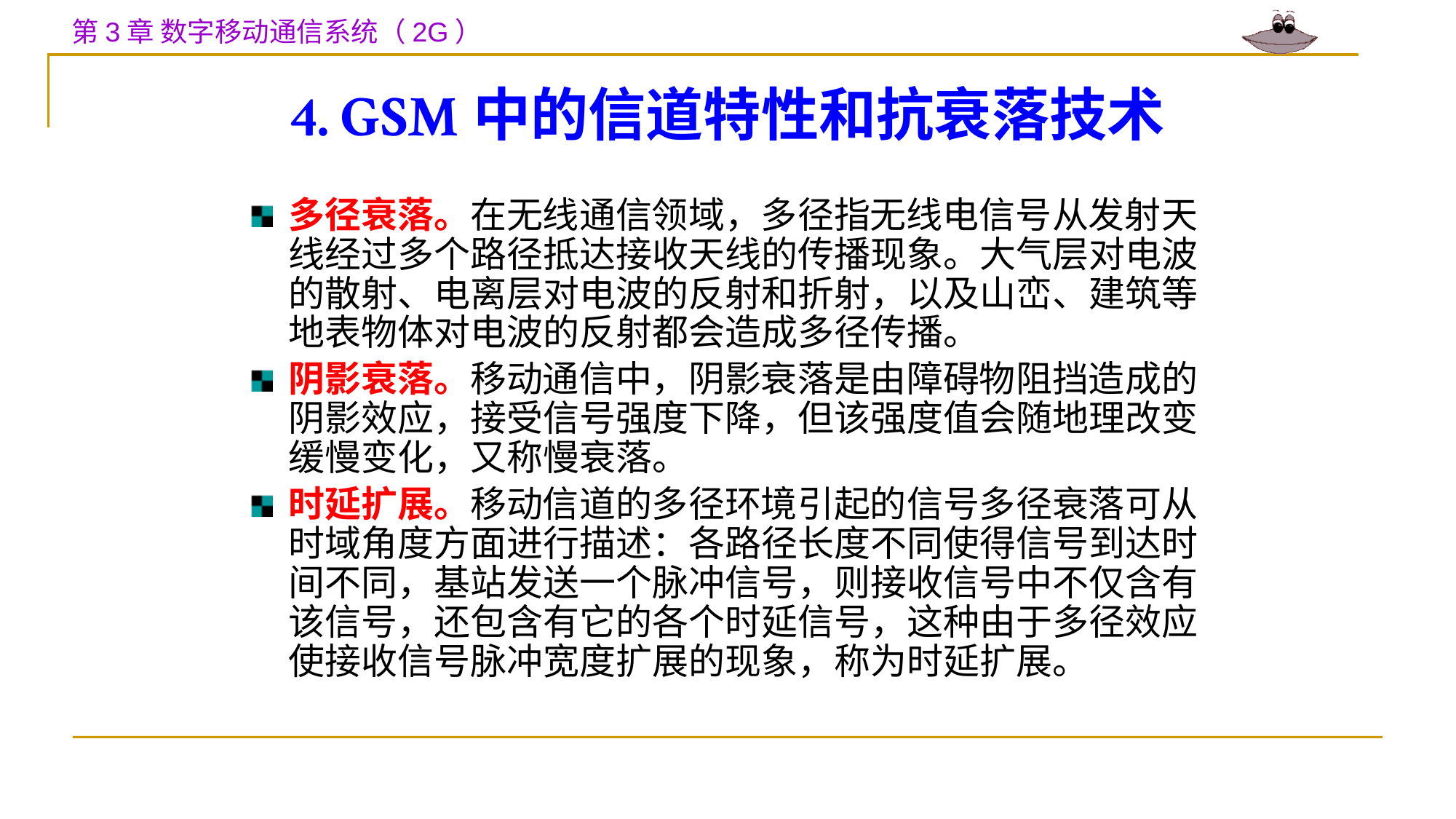

# 4. GSM中的信道特性和抗衰落技术
多径衰落。在无线通信领域，多径指无线电信号从发射天线经过多个路径抵达接收天线的传播现象。大气层对电波的散射、电离层对电波的反射和折射，以及山峦、建筑等地表物体对电波的反射都会造成多径传播。
阴影衰落。移动通信中，阴影衰落是由障碍物阻挡造成的阴影效应，接受信号强度下降，但该强度值会随地理改变缓慢变化，又称慢衰落。
时延扩展。移动信道的多径环境引起的信号多径衰落可从时域角度方面进行描述：各路径长度不同使得信号到达时间不同，基站发送一个脉冲信号，则接收信号中不仅含有该信号，还包含有它的各个时延信号，这种由于多径效应使接收信号脉冲宽度扩展的现象，称为时延扩展。